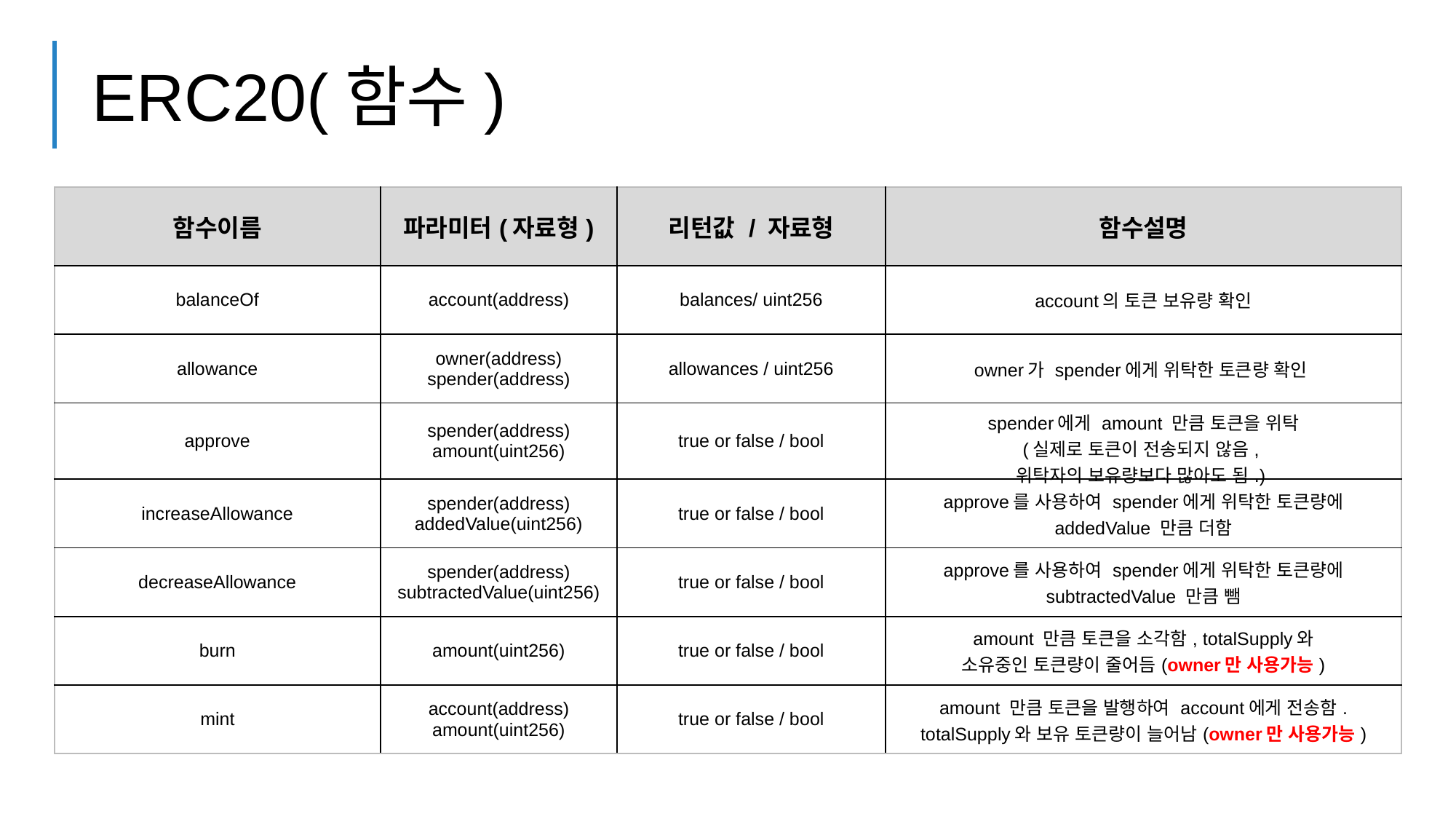

ERC20(함수)
| 함수이름 | 파라미터(자료형) | 리턴값 / 자료형 | 함수설명 |
| --- | --- | --- | --- |
| balanceOf | account(address) | balances/ uint256 | account의 토큰 보유량 확인 |
| allowance | owner(address) spender(address) | allowances / uint256 | owner가 spender에게 위탁한 토큰량 확인 |
| approve | spender(address) amount(uint256) | true or false / bool | spender에게 amount 만큼 토큰을 위탁 (실제로 토큰이 전송되지 않음, 위탁자의 보유량보다 많아도 됨.) |
| increaseAllowance | spender(address) addedValue(uint256) | true or false / bool | approve를 사용하여 spender에게 위탁한 토큰량에 addedValue 만큼 더함 |
| decreaseAllowance | spender(address) subtractedValue(uint256) | true or false / bool | approve를 사용하여 spender에게 위탁한 토큰량에 subtractedValue 만큼 뺌 |
| burn | amount(uint256) | true or false / bool | amount 만큼 토큰을 소각함, totalSupply와 소유중인 토큰량이 줄어듬(owner만 사용가능) |
| mint | account(address) amount(uint256) | true or false / bool | amount 만큼 토큰을 발행하여 account에게 전송함. totalSupply와 보유 토큰량이 늘어남(owner만 사용가능) |